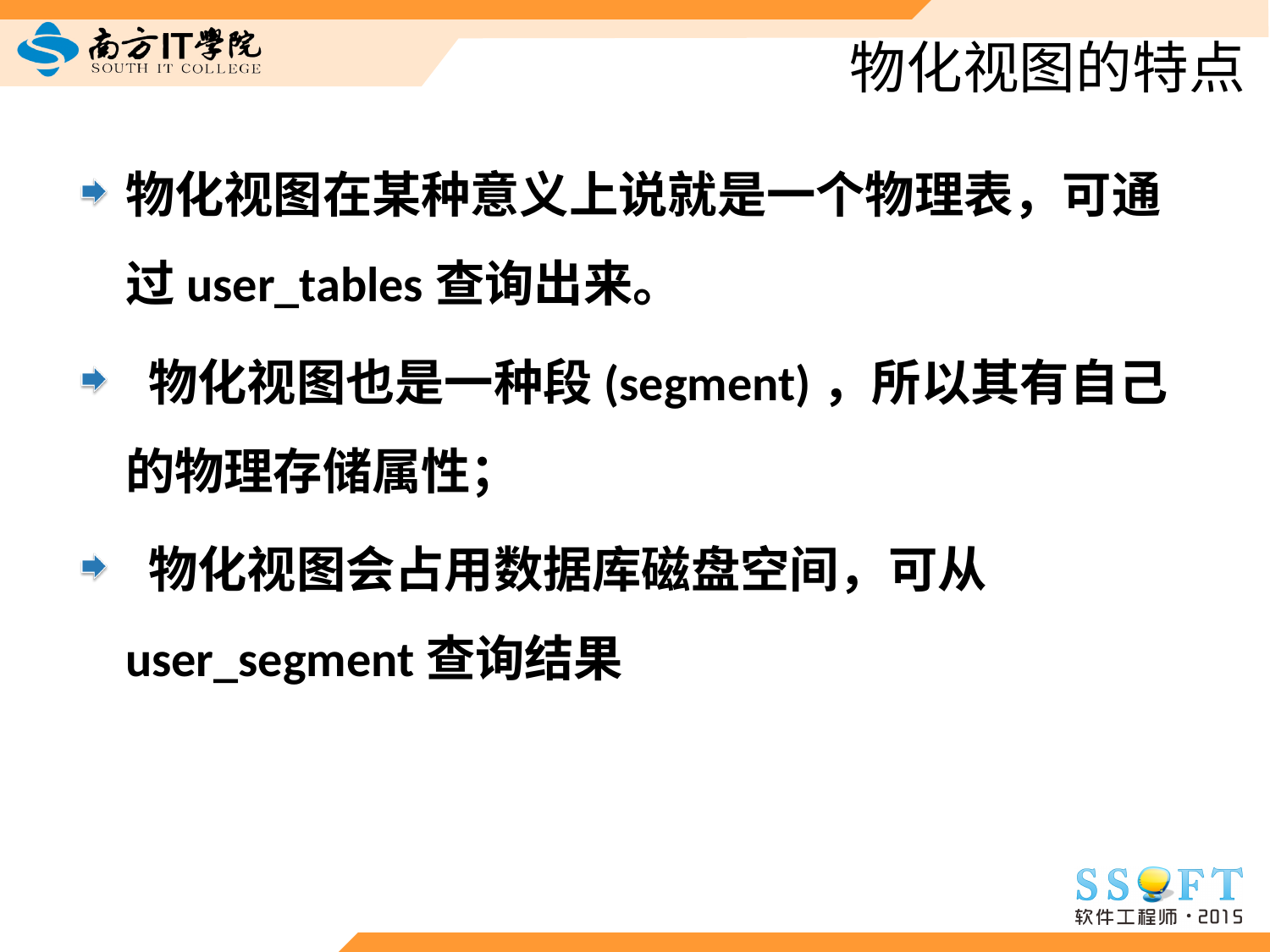

# 物化视图的特点
物化视图在某种意义上说就是一个物理表，可通过user_tables查询出来。
 物化视图也是一种段(segment)，所以其有自己的物理存储属性；
 物化视图会占用数据库磁盘空间，可从user_segment查询结果